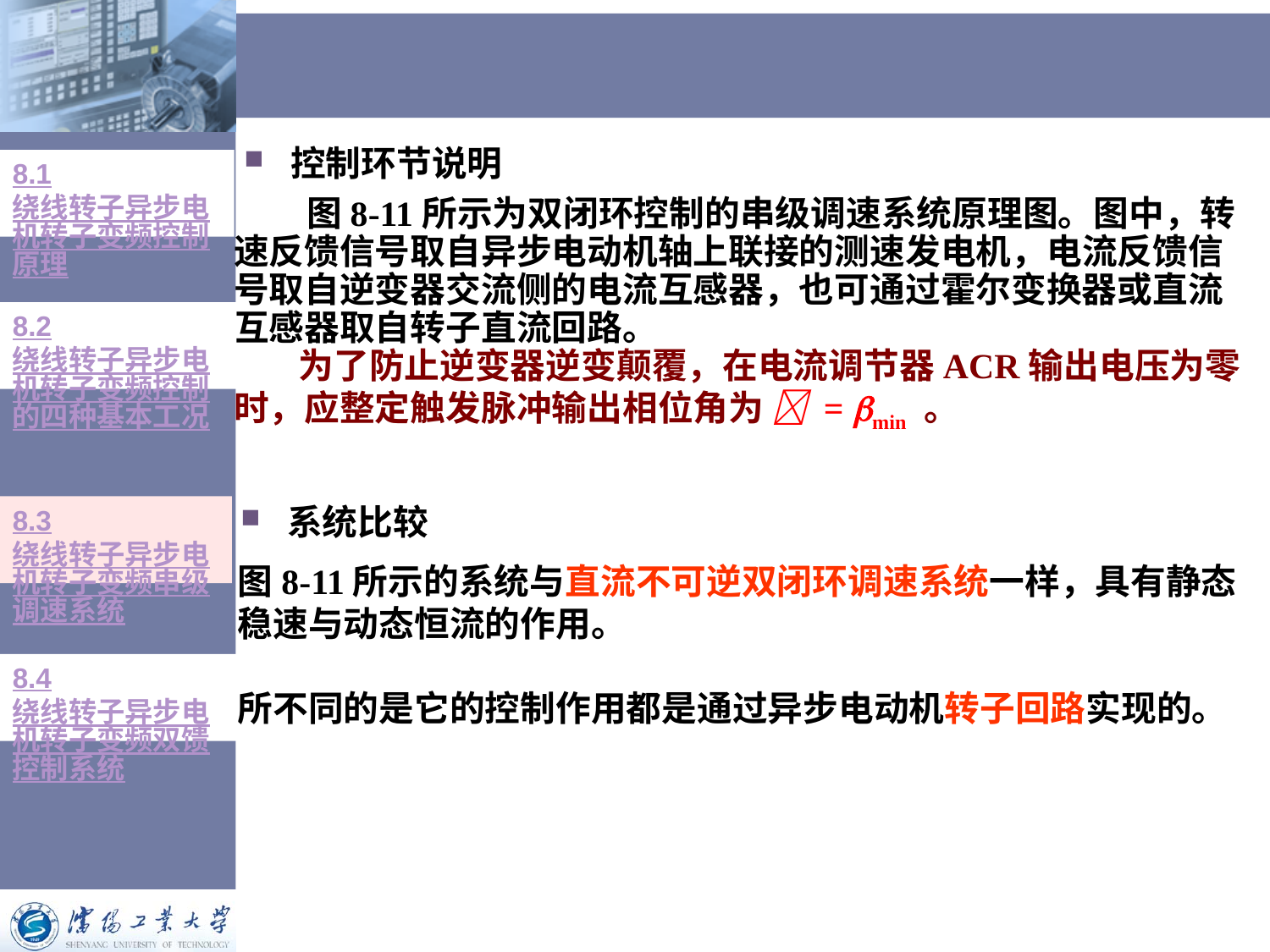

# 控制环节说明
8.1绕线转子异步电机转子变频控制原理
        图8-11所示为双闭环控制的串级调速系统原理图。图中，转速反馈信号取自异步电动机轴上联接的测速发电机，电流反馈信号取自逆变器交流侧的电流互感器，也可通过霍尔变换器或直流互感器取自转子直流回路。
       为了防止逆变器逆变颠覆，在电流调节器ACR输出电压为零时，应整定触发脉冲输出相位角为 β = βmin 。
8.2绕线转子异步电机转子变频控制的四种基本工况
 系统比较
8.3绕线转子异步电机转子变频串级调速系统
图8-11所示的系统与直流不可逆双闭环调速系统一样，具有静态稳速与动态恒流的作用。

所不同的是它的控制作用都是通过异步电动机转子回路实现的。
8.4绕线转子异步电机转子变频双馈控制系统